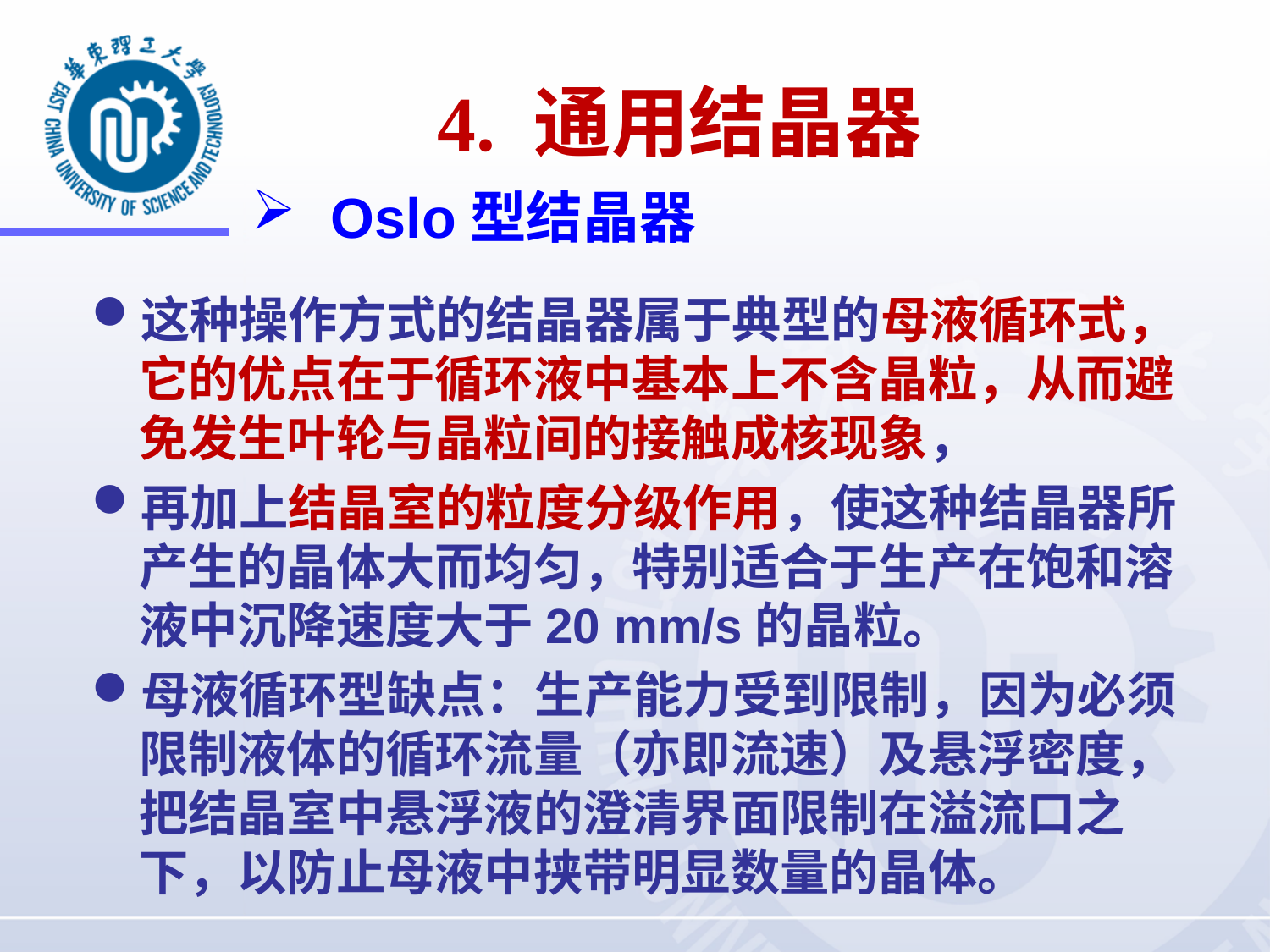

4. 通用结晶器
Oslo型结晶器
这种操作方式的结晶器属于典型的母液循环式，它的优点在于循环液中基本上不含晶粒，从而避免发生叶轮与晶粒间的接触成核现象，
再加上结晶室的粒度分级作用，使这种结晶器所产生的晶体大而均匀，特别适合于生产在饱和溶液中沉降速度大于20 mm/s的晶粒。
母液循环型缺点：生产能力受到限制，因为必须限制液体的循环流量（亦即流速）及悬浮密度，把结晶室中悬浮液的澄清界面限制在溢流口之下，以防止母液中挟带明显数量的晶体。